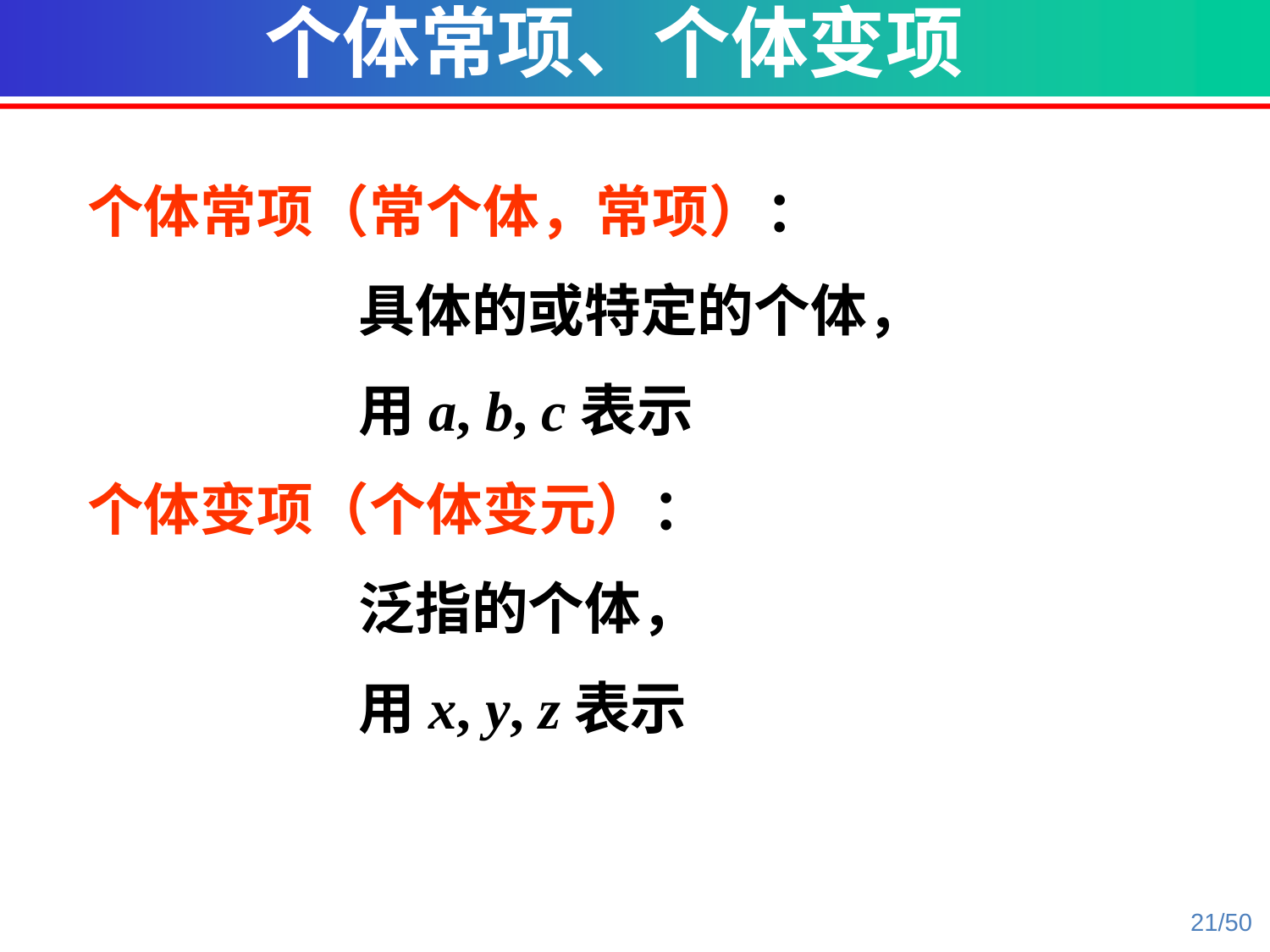

个体常项、个体变项
    个体常项（常个体，常项）：
                         具体的或特定的个体，
                         用a, b, c表示
    个体变项（个体变元）：
                         泛指的个体，
                         用x, y, z表示

21/50